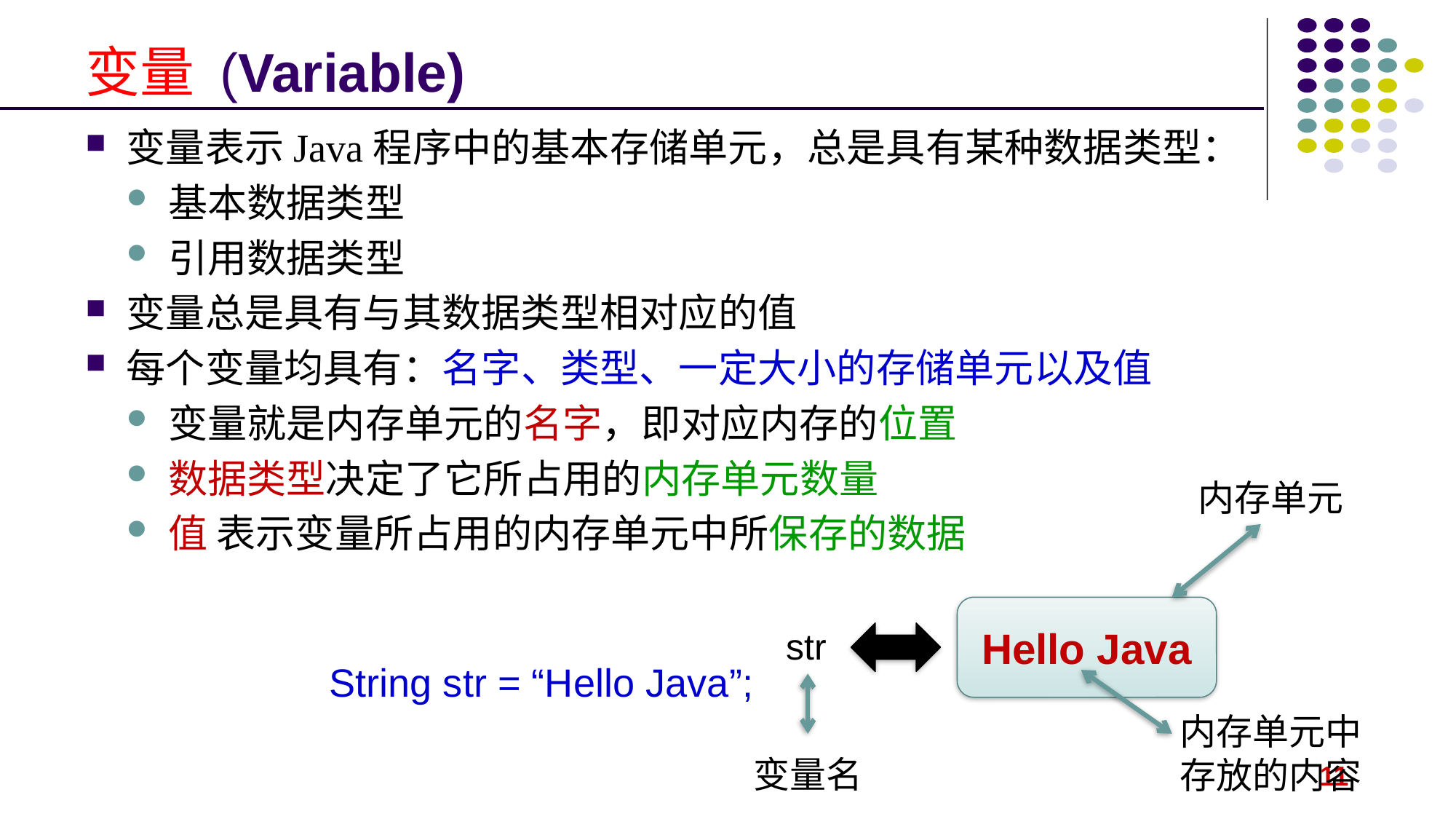

# 变量 (Variable)
变量表示Java程序中的基本存储单元，总是具有某种数据类型：
基本数据类型
引用数据类型
变量总是具有与其数据类型相对应的值
每个变量均具有：名字、类型、一定大小的存储单元以及值
变量就是内存单元的名字，即对应内存的位置
数据类型决定了它所占用的内存单元数量
值 表示变量所占用的内存单元中所保存的数据
内存单元
Hello Java
str

String str = “Hello Java”;
内存单元中存放的内容
变量名